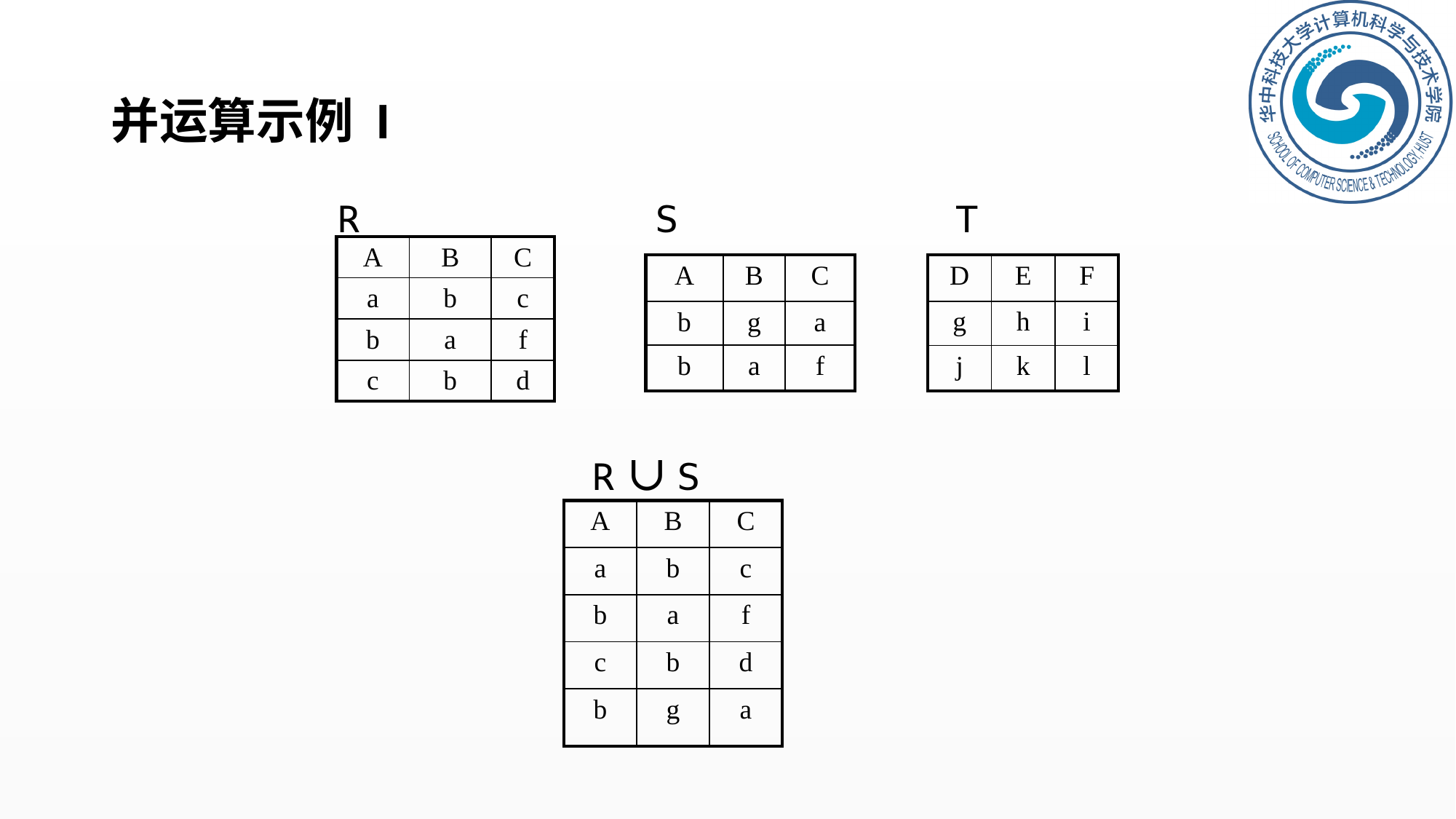

# 并运算示例 I
R
S
T
| A | B | C |
| --- | --- | --- |
| a | b | c |
| b | a | f |
| c | b | d |
| A | B | C |
| --- | --- | --- |
| b | g | a |
| b | a | f |
| D | E | F |
| --- | --- | --- |
| g | h | i |
| j | k | l |
R ∪ S
| A | B | C |
| --- | --- | --- |
| a | b | c |
| b | a | f |
| c | b | d |
| b | g | a |